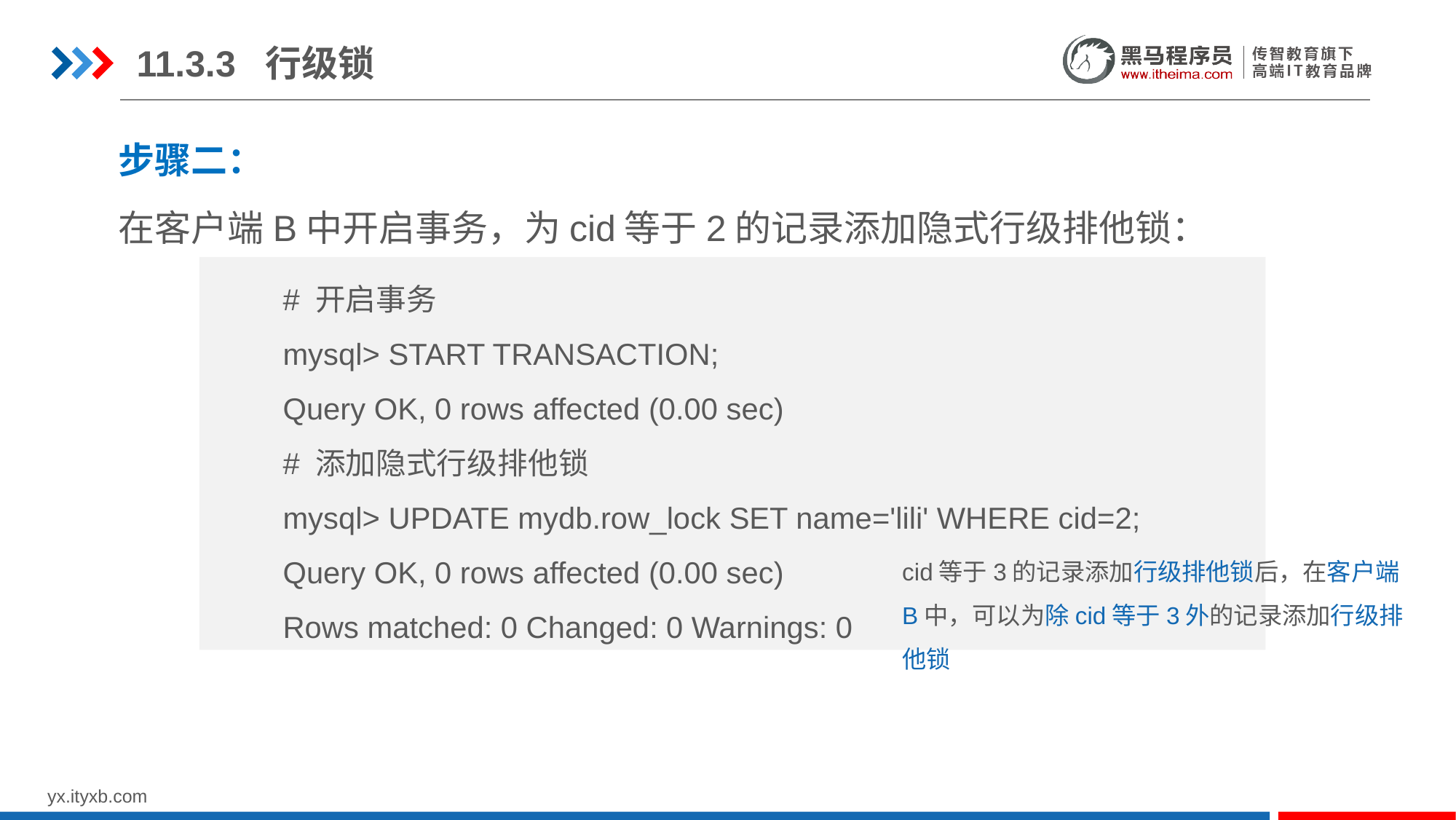

11.3.3  行级锁
步骤二：
在客户端B中开启事务，为cid等于2的记录添加隐式行级排他锁：
# 开启事务
mysql> START TRANSACTION;
Query OK, 0 rows affected (0.00 sec)
# 添加隐式行级排他锁
mysql> UPDATE mydb.row_lock SET name='lili' WHERE cid=2;
Query OK, 0 rows affected (0.00 sec)
Rows matched: 0 Changed: 0 Warnings: 0
cid等于3的记录添加行级排他锁后，在客户端B中，可以为除cid等于3外的记录添加行级排他锁